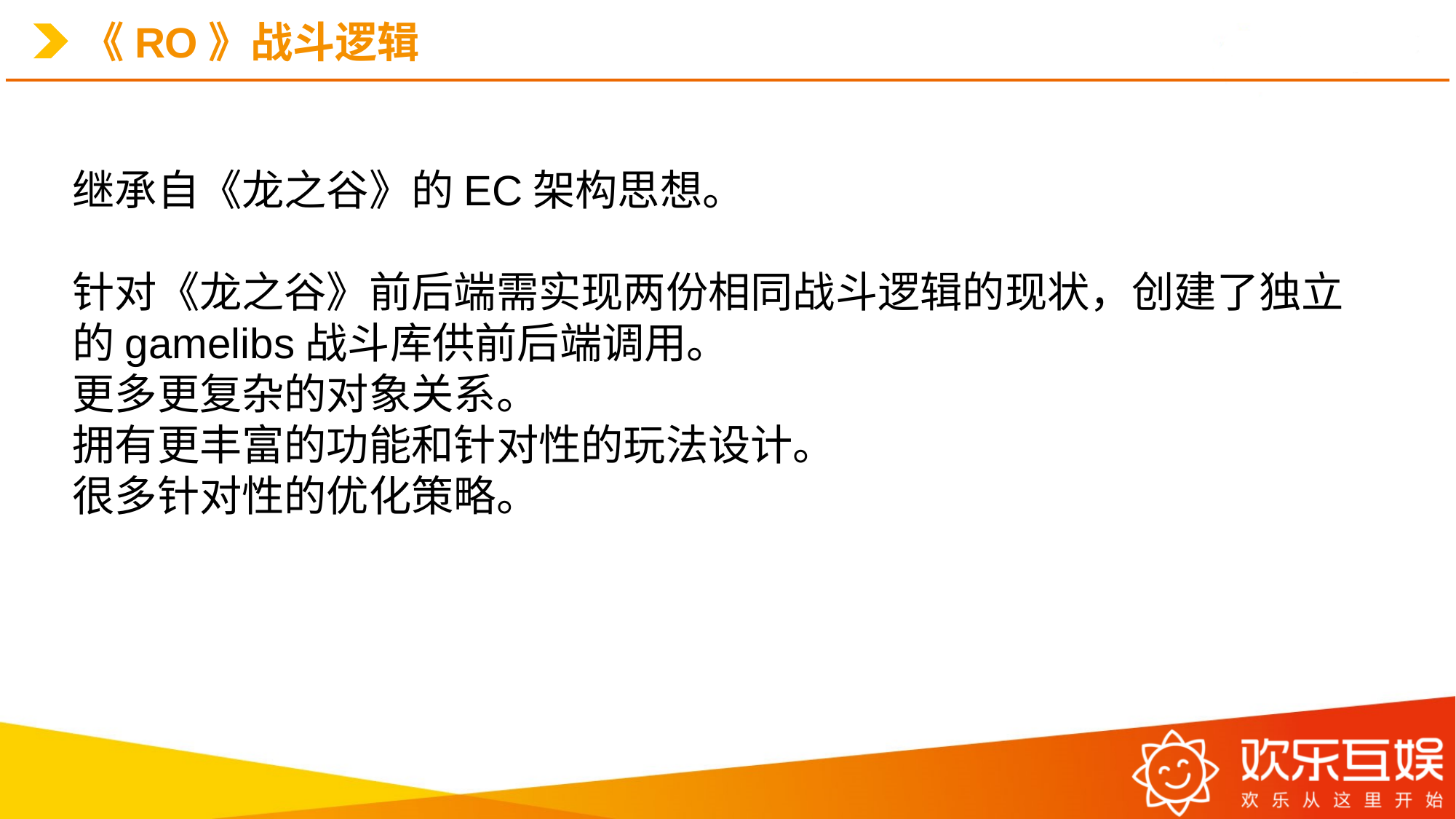

# 《RO》战斗逻辑
继承自《龙之谷》的EC架构思想。

针对《龙之谷》前后端需实现两份相同战斗逻辑的现状，创建了独立的gamelibs战斗库供前后端调用。
更多更复杂的对象关系。
拥有更丰富的功能和针对性的玩法设计。
很多针对性的优化策略。